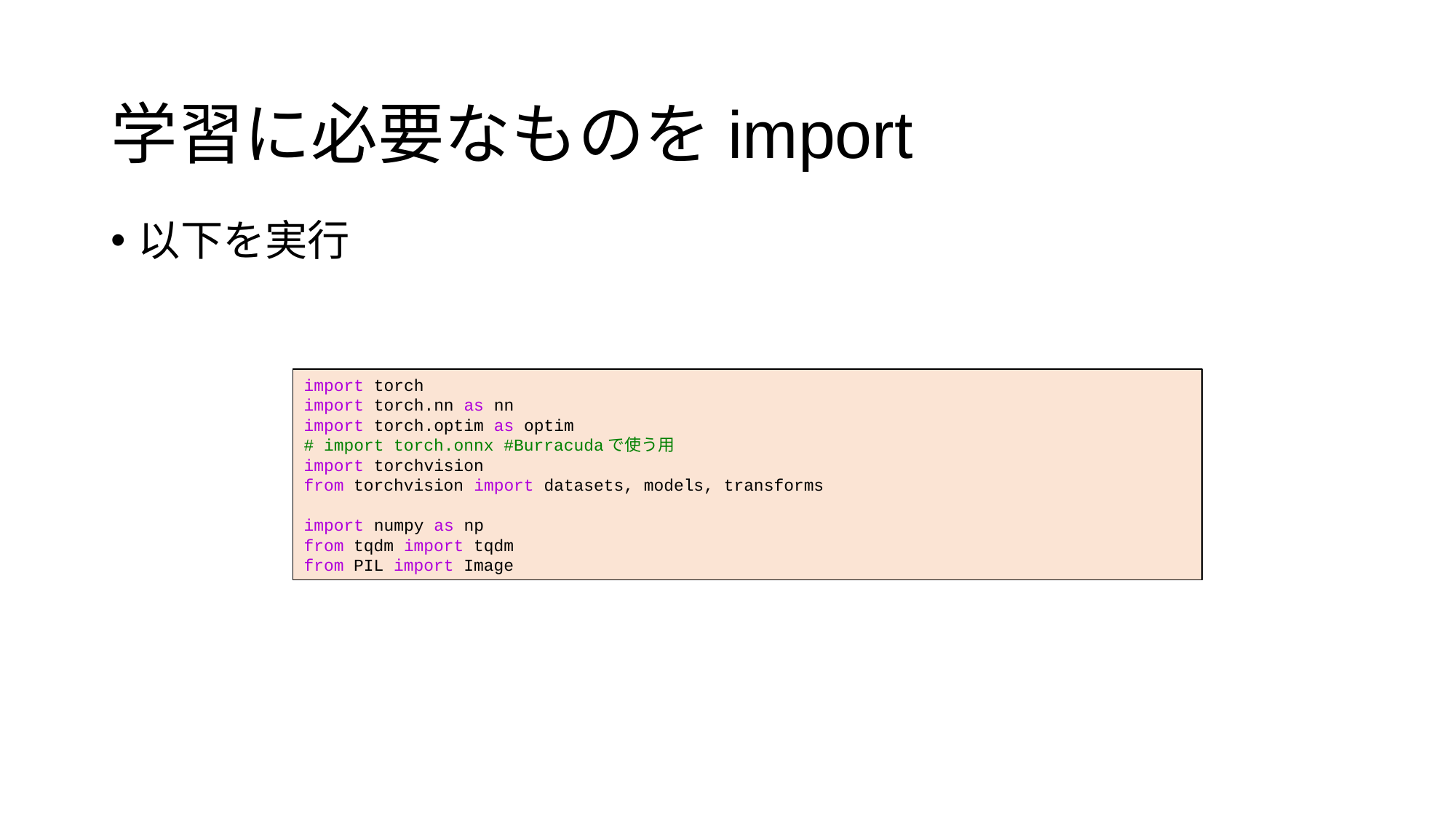

# 学習に必要なものをimport
以下を実行

import torch
import torch.nn as nn
import torch.optim as optim
# import torch.onnx #Burracudaで使う用
import torchvision
from torchvision import datasets, models, transforms
import numpy as np
from tqdm import tqdm
from PIL import Image